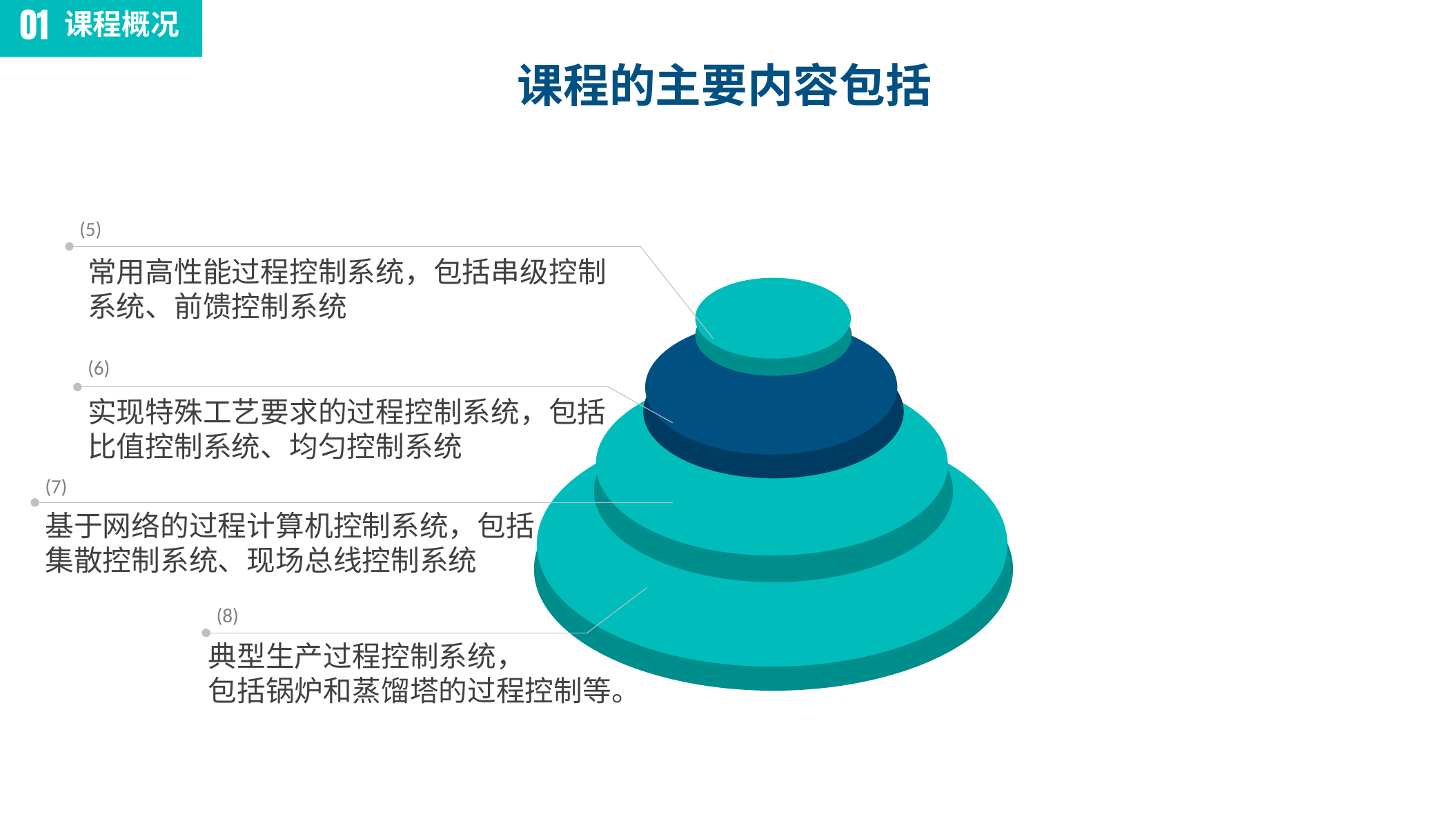

01
01
课程概况
课程的主要内容包括
(5)
常用高性能过程控制系统，包括串级控制
系统、前馈控制系统

(6)

实现特殊工艺要求的过程控制系统，包括
比值控制系统、均匀控制系统

(7)
基于网络的过程计算机控制系统，包括
集散控制系统、现场总线控制系统
(8)
典型生产过程控制系统，
包括锅炉和蒸馏塔的过程控制等。